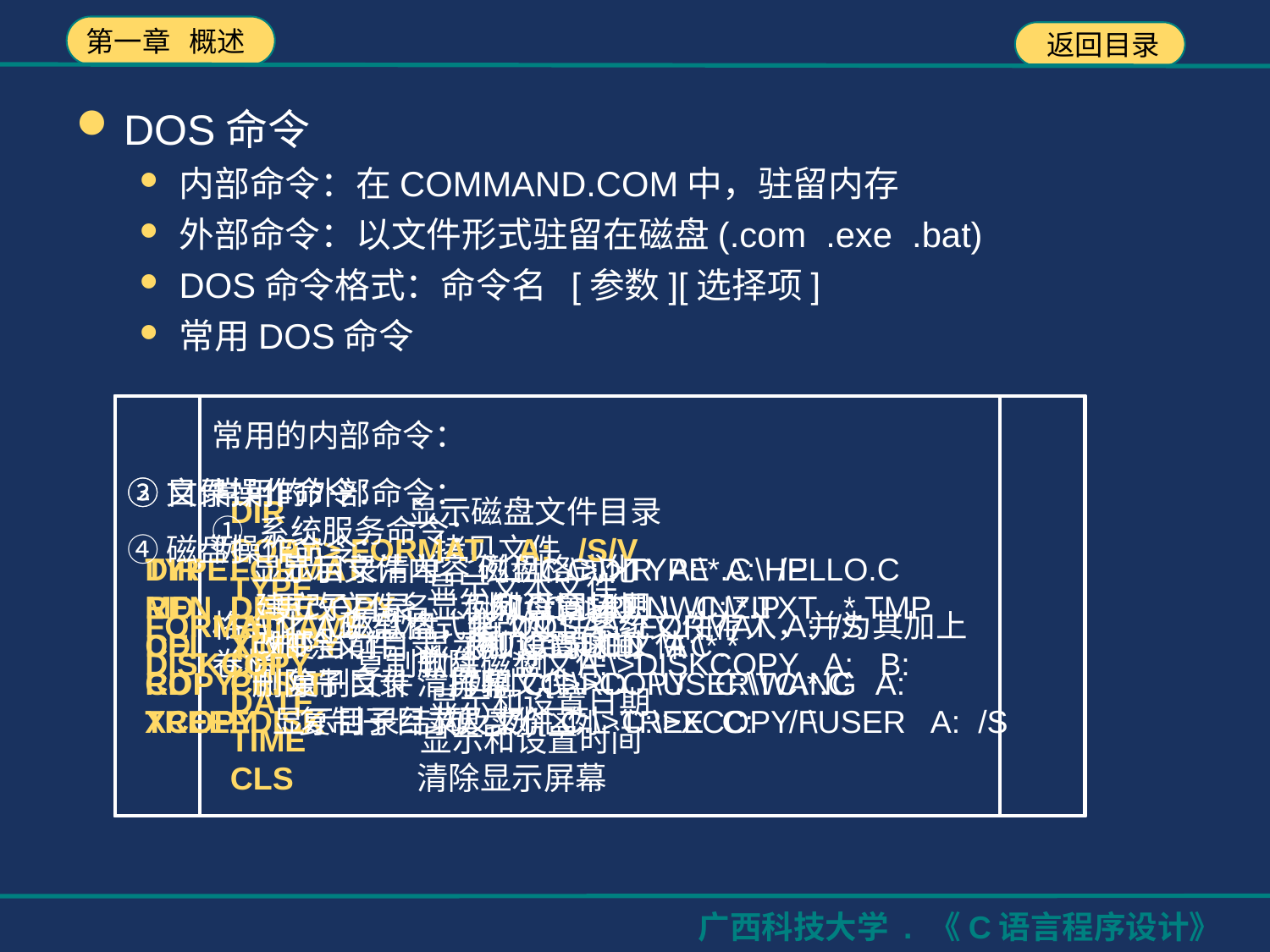

DOS命令
内部命令：在COMMAND.COM中，驻留内存
外部命令：以文件形式驻留在磁盘(.com  .exe  .bat)
DOS命令格式：命令名  [参数][选择项]
常用DOS命令
②目录操作命令：

  DIR     显示目录清单     例   C:\>DIR  A:\*.C   /P
  MD      建立子目录       例   C:\>MD   \WINZIP
  CD      改变当前目录     例   C:\>CD  \TC
  RD      删除子目录       例   C:\>RD   \USER\WANG
  TREE    显示目录结构     例   C:\>TREE  C:    /F
③文件操作命令：

  TYPE     显示文件内容      例  C:\>TYPE  A:\HELLO.C
  REN      更改文件名        例  C:\>REN   C:\*.TXT   *.TMP
  DEL      删除文件          例  C:\>DEL   A:\*.*
  COPY     复制文件          例  C:\>COPY   C:\TC\*.C   A:
  XCOPY    复制子目录及文件  例  C:\>XCOPY  \USER   A:  /S
④磁盘操作命令：

  FORMAT      磁盘格式化   例   A:\>FORMAT  A:  /S
  DISKCOPY    复制软盘     例   A:\>DISKCOPY   A:   B:
常用的内部命令：

  DIR             显示磁盘文件目录
  COPY            拷贝文件
  TYPE            显示文本文件
  RENAME          更改文件名
  DEL             删除磁盘文件
  DATE            显示和设置日期
  TIME            显示和设置时间
  CLS             清除显示屏幕
常用的外部命令：

  FORMAT            磁盘格式化
  DISKCOPY          软盘间拷贝
  XCOPY             拷贝目录和文件
  PRINT             打印文件
  FDISK             硬盘分区
例    A:\> FORMAT    A:   /S/V

格式化A驱软盘，将DOS系统文件存入，并为其加上卷标
① 系统服务命令：

  DATE            显示和设置日期
  TIME            显示和设置时间
  CLS             清屏幕